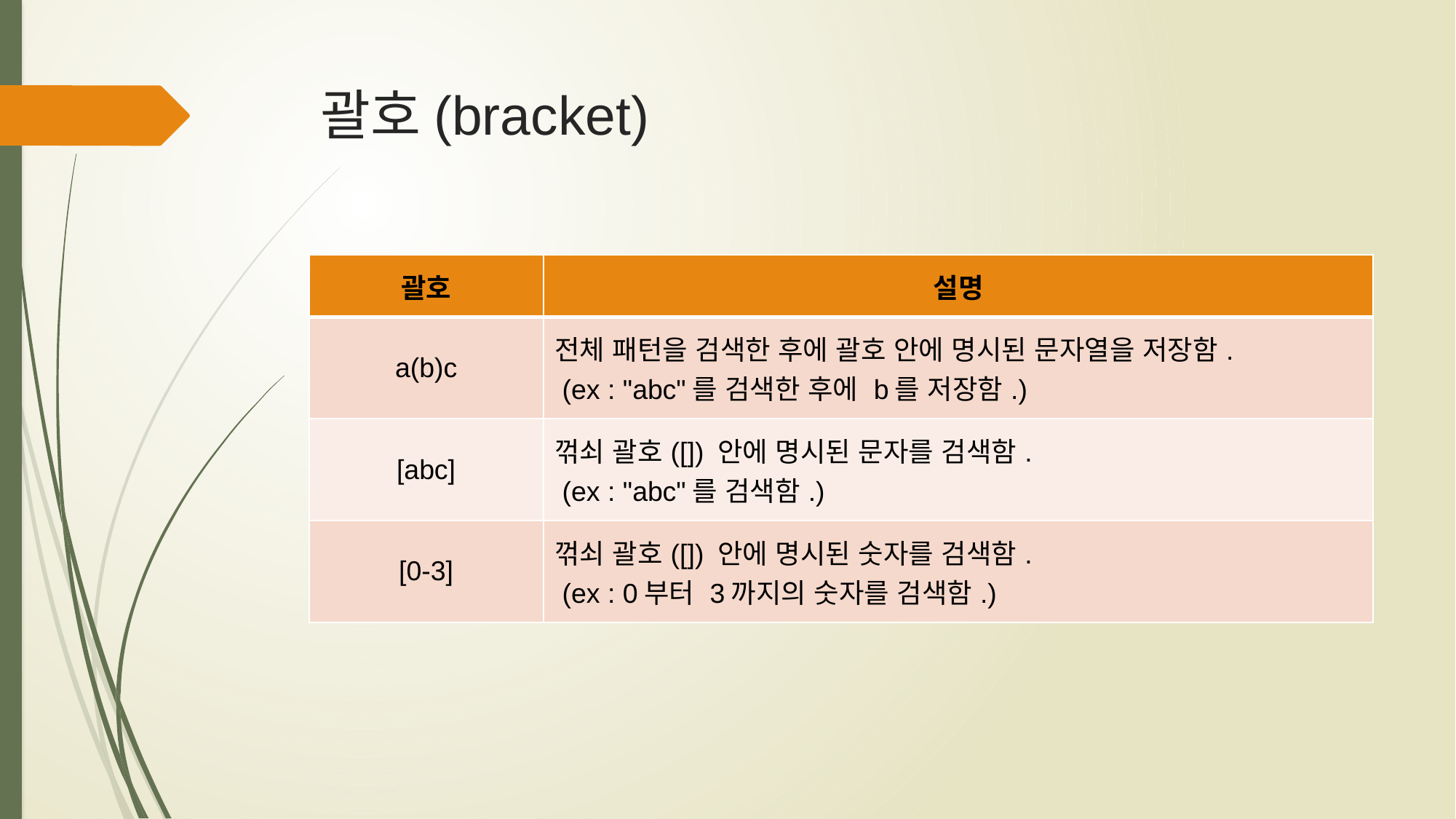

# 괄호(bracket)
| 괄호 | 설명 |
| --- | --- |
| a(b)c | 전체 패턴을 검색한 후에 괄호 안에 명시된 문자열을 저장함. (ex : "abc"를 검색한 후에 b를 저장함.) |
| [abc] | 꺾쇠 괄호([]) 안에 명시된 문자를 검색함. (ex : "abc"를 검색함.) |
| [0-3] | 꺾쇠 괄호([]) 안에 명시된 숫자를 검색함. (ex : 0부터 3까지의 숫자를 검색함.) |